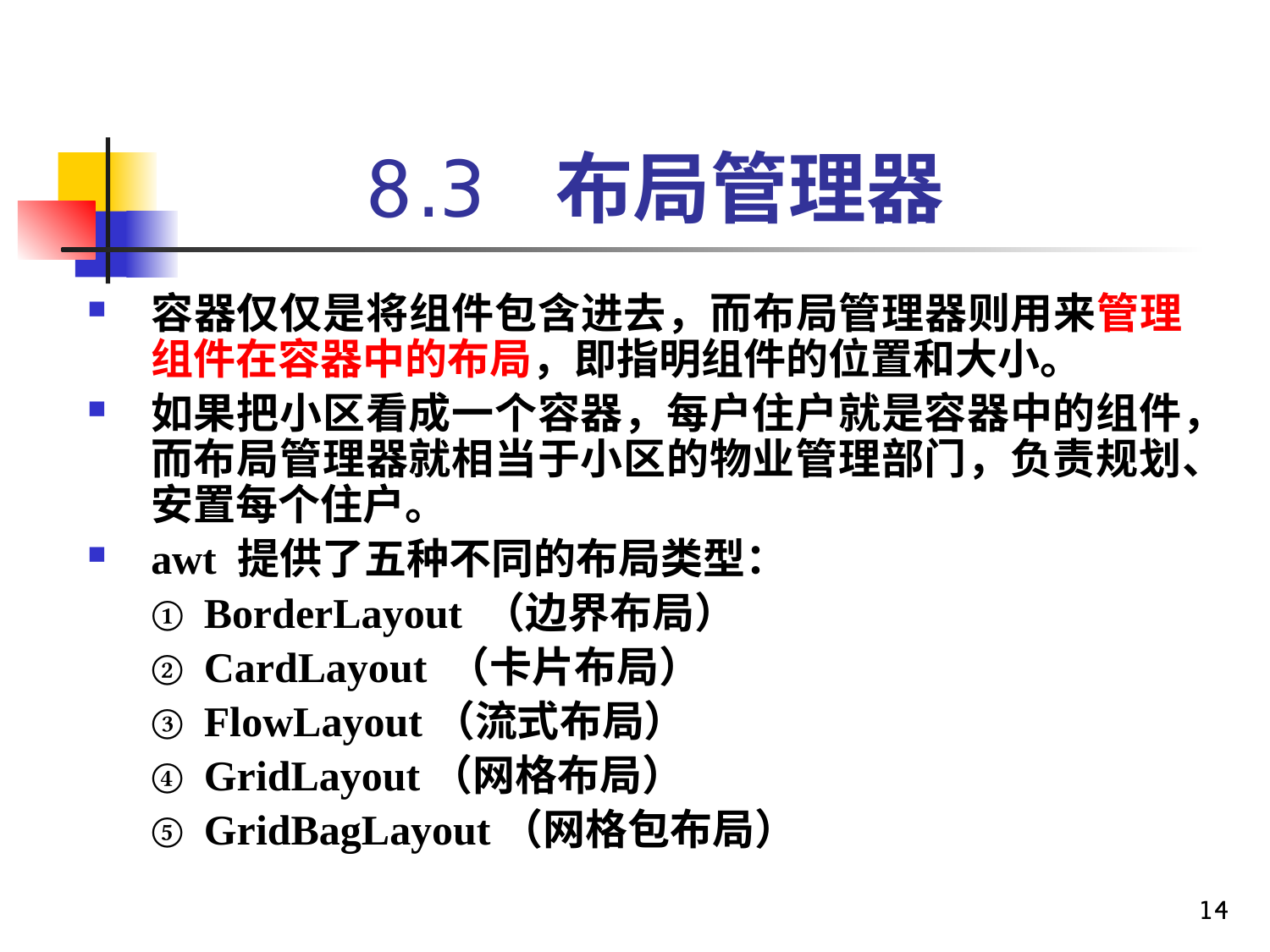

# 8.3  布局管理器
容器仅仅是将组件包含进去，而布局管理器则用来管理组件在容器中的布局，即指明组件的位置和大小。
如果把小区看成一个容器，每户住户就是容器中的组件，而布局管理器就相当于小区的物业管理部门，负责规划、安置每个住户。
awt 提供了五种不同的布局类型：
BorderLayout （边界布局）
CardLayout （卡片布局）
FlowLayout（流式布局）
GridLayout（网格布局）
GridBagLayout（网格包布局）
14